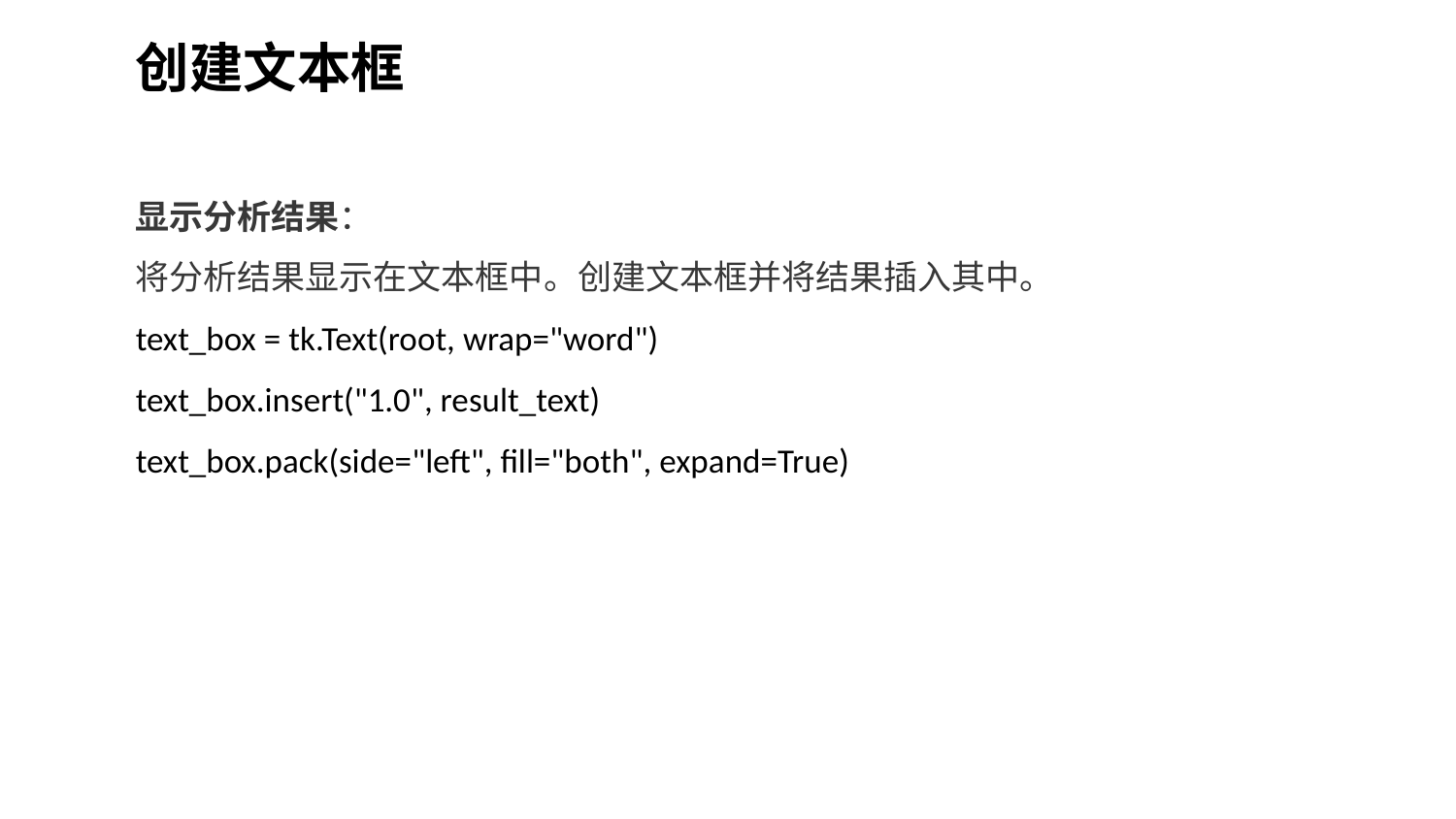

创建文本框
显示分析结果：
将分析结果显示在文本框中。创建文本框并将结果插入其中。
text_box = tk.Text(root, wrap="word")
text_box.insert("1.0", result_text)
text_box.pack(side="left", fill="both", expand=True)